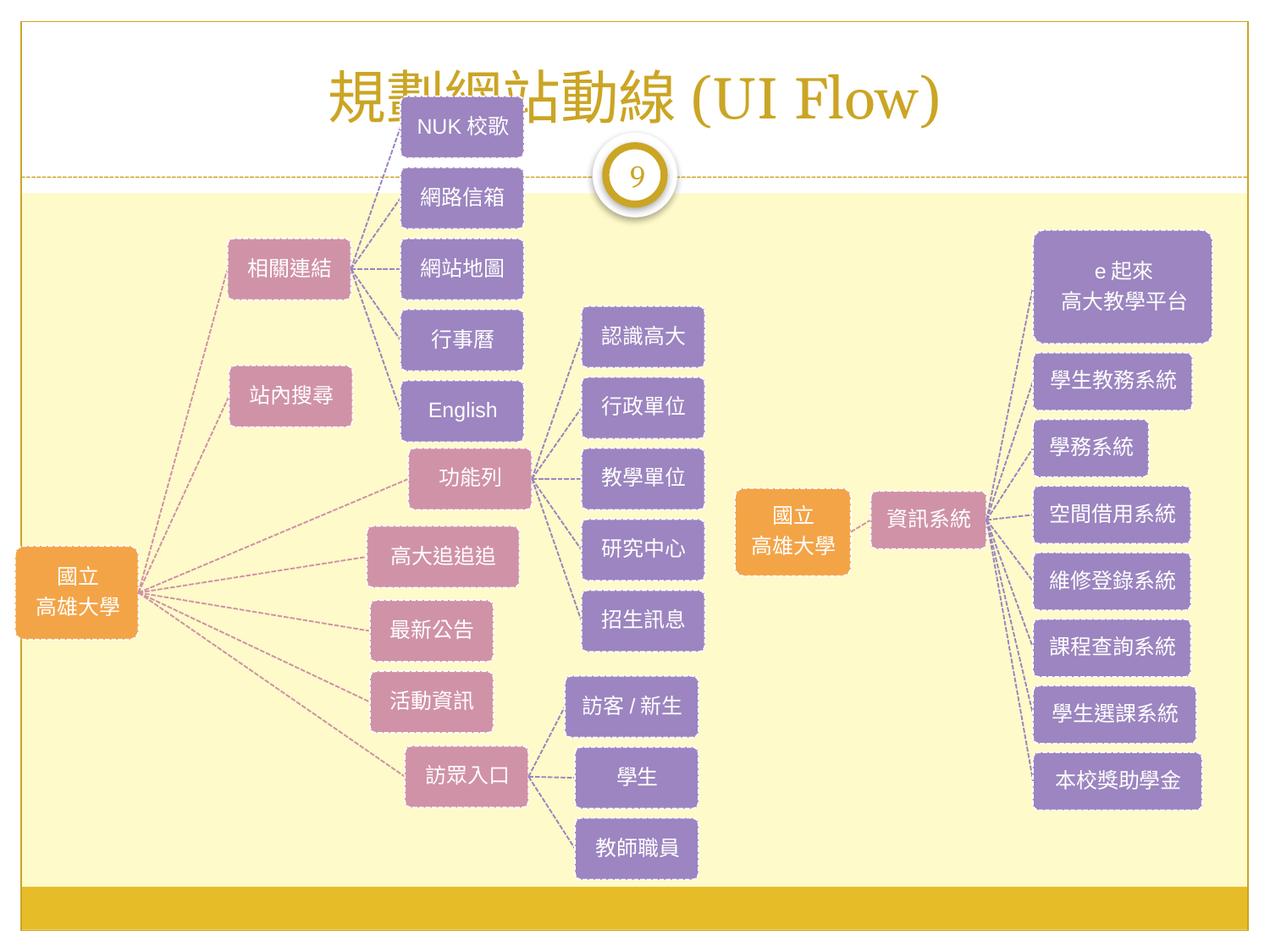

國立
高雄大學

資訊系統

e起來
高大教學平台

學生教務系統

學務系統

空間借用系統

維修登錄系統

課程查詢系統

學生選課系統

本校獎助學金
# 規劃網站動線(UI Flow)
國立
高雄大學

相關連結

NUK校歌

網路信箱

網站地圖

行事曆

English

站內搜尋

功能列

認識高大

行政單位

教學單位

研究中心

招生訊息

高大追追追

最新公告

活動資訊

訪眾入口

訪客/新生

學生

教師職員
9